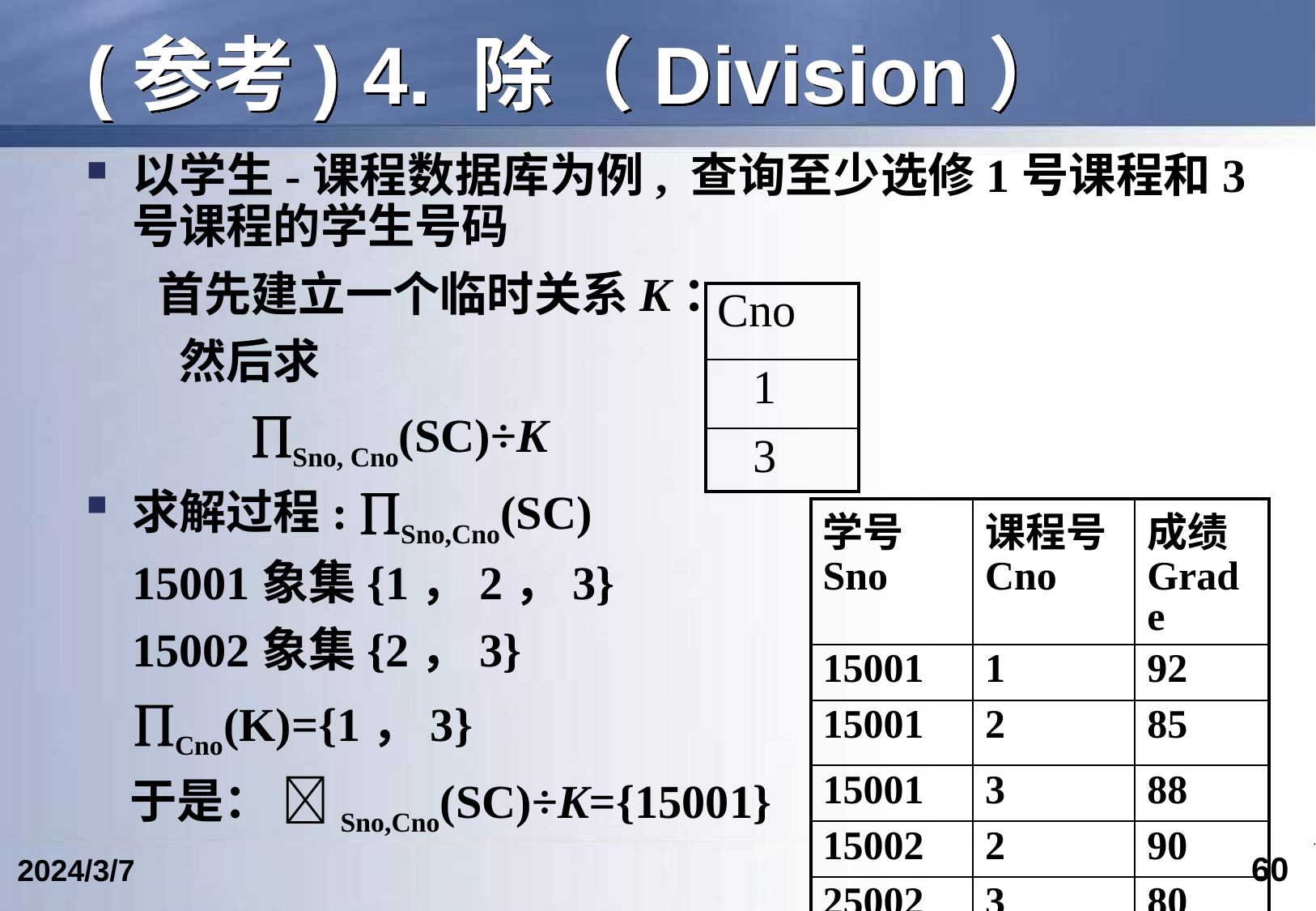

# (参考) 4. 除（Division）
以学生-课程数据库为例, 查询至少选修1号课程和3号课程的学生号码
首先建立一个临时关系K：
 然后求
        ∏Sno, Cno(SC)÷K
求解过程: ∏Sno,Cno(SC)
	15001象集{1，2，3}
	15002象集{2，3}
    ∏Cno(K)={1，3}
   于是： ∏Sno,Cno(SC)÷K={15001}
| Cno |
| --- |
| 1 |
| 3 |
| 学号Sno | 课程号Cno | 成绩Grade |
| --- | --- | --- |
| 15001 | 1 | 92 |
| 15001 | 2 | 85 |
| 15001 | 3 | 88 |
| 15002 | 2 | 90 |
| 25002 | 3 | 80 |
60
2024/3/7